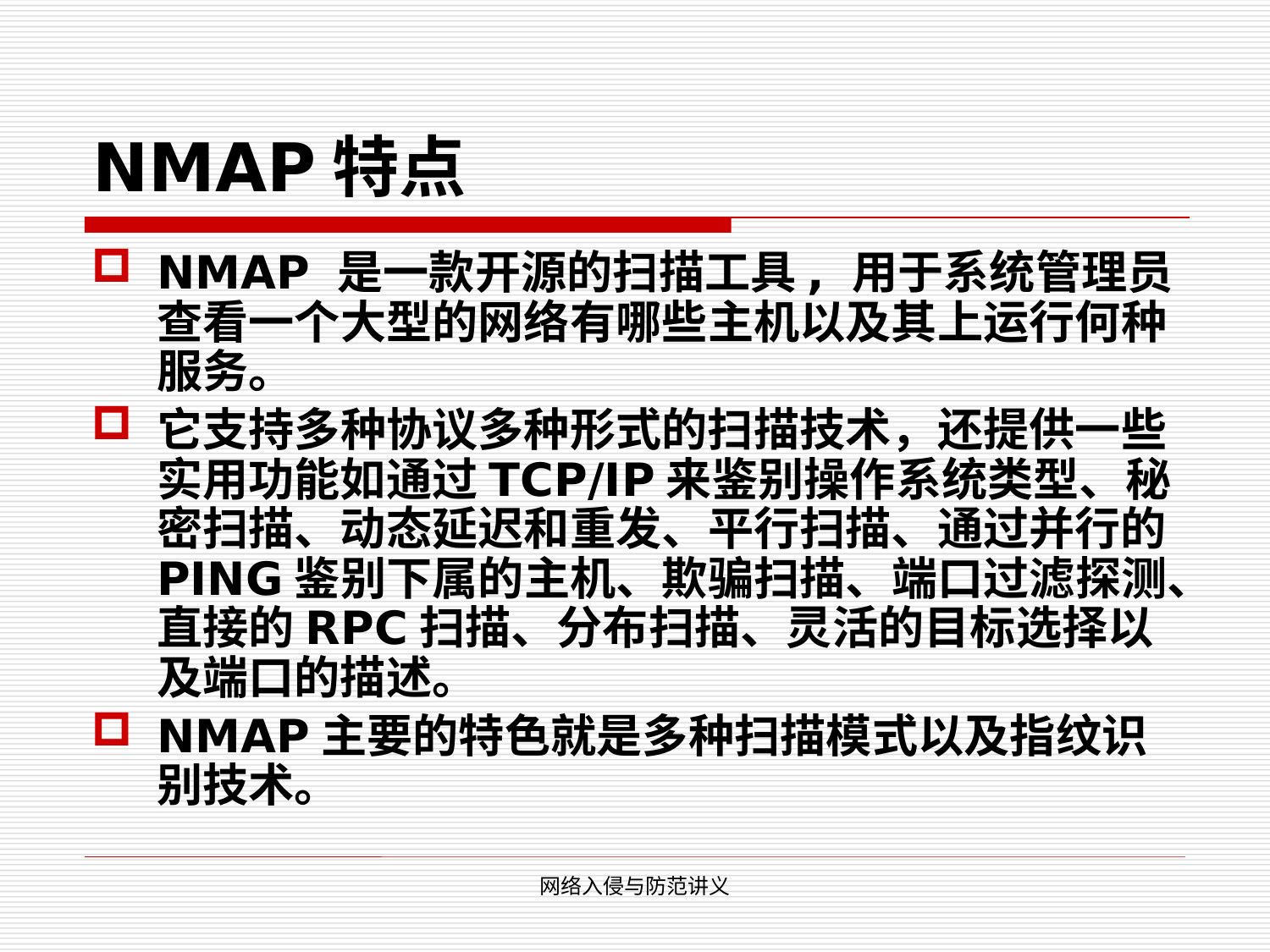

# NMAP特点
NMAP 是一款开源的扫描工具, 用于系统管理员查看一个大型的网络有哪些主机以及其上运行何种服务。
它支持多种协议多种形式的扫描技术，还提供一些实用功能如通过TCP/IP来鉴别操作系统类型、秘密扫描、动态延迟和重发、平行扫描、通过并行的PING鉴别下属的主机、欺骗扫描、端口过滤探测、直接的RPC扫描、分布扫描、灵活的目标选择以及端口的描述。
NMAP主要的特色就是多种扫描模式以及指纹识别技术。
网络入侵与防范讲义
121